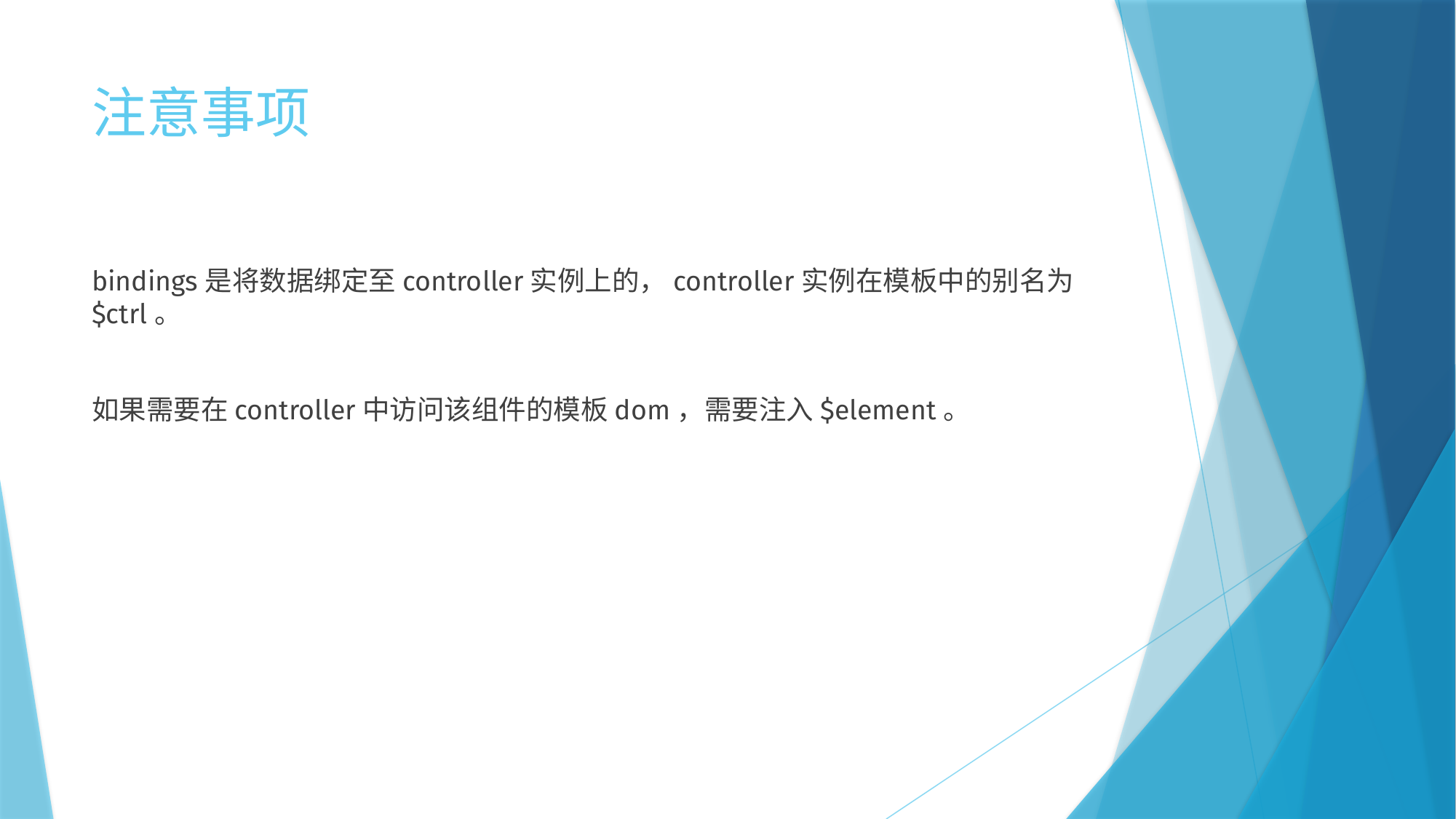

# 注意事项
bindings是将数据绑定至controller实例上的，controller实例在模板中的别名为$ctrl。

如果需要在controller中访问该组件的模板dom，需要注入$element。